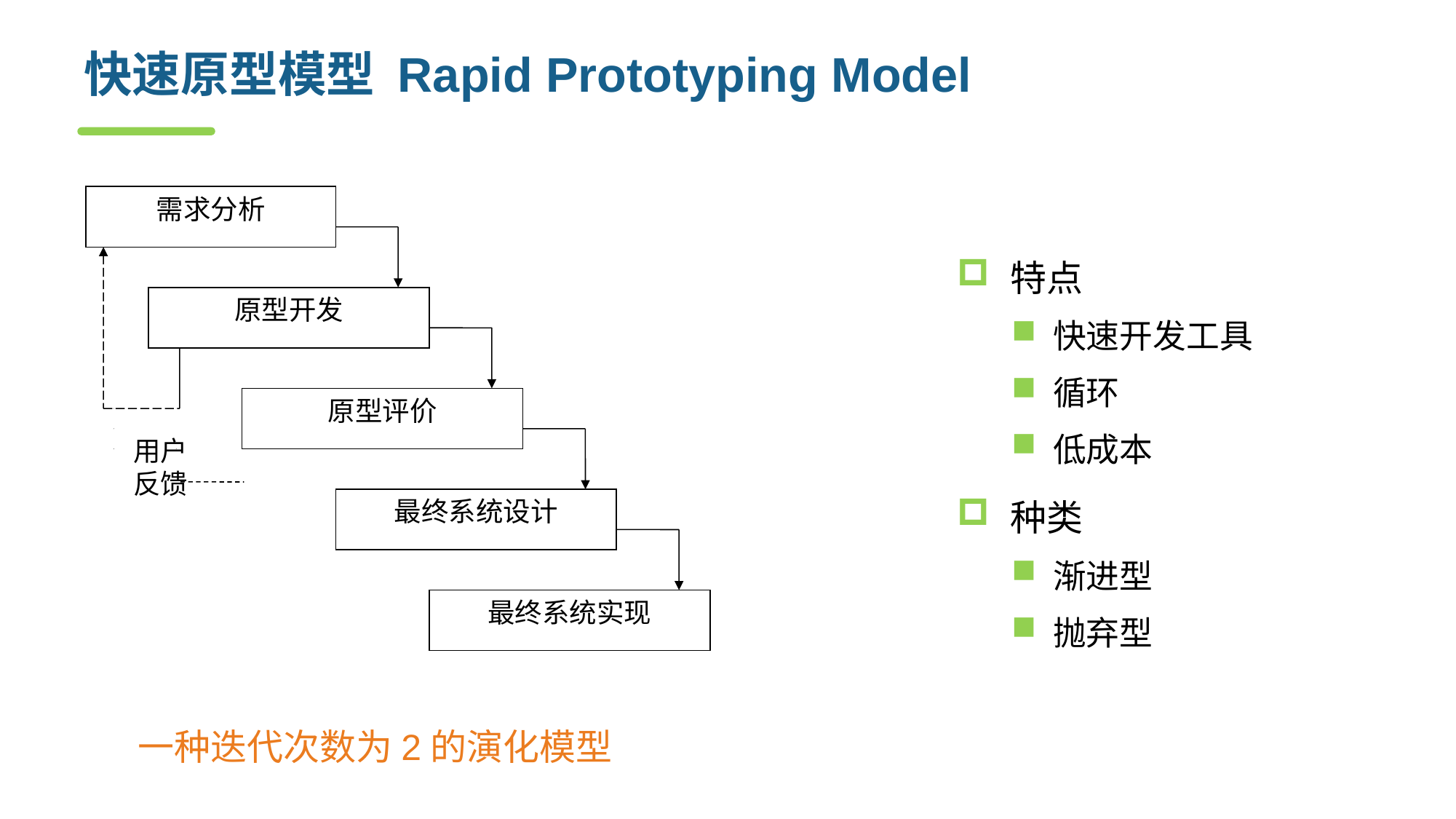

# 快速原型模型 Rapid Prototyping Model
需求分析

原型开发

原型评价

用户
反馈

最终系统设计

最终系统实现
特点
快速开发工具
循环
低成本
种类
渐进型
抛弃型

一种迭代次数为2的演化模型
18